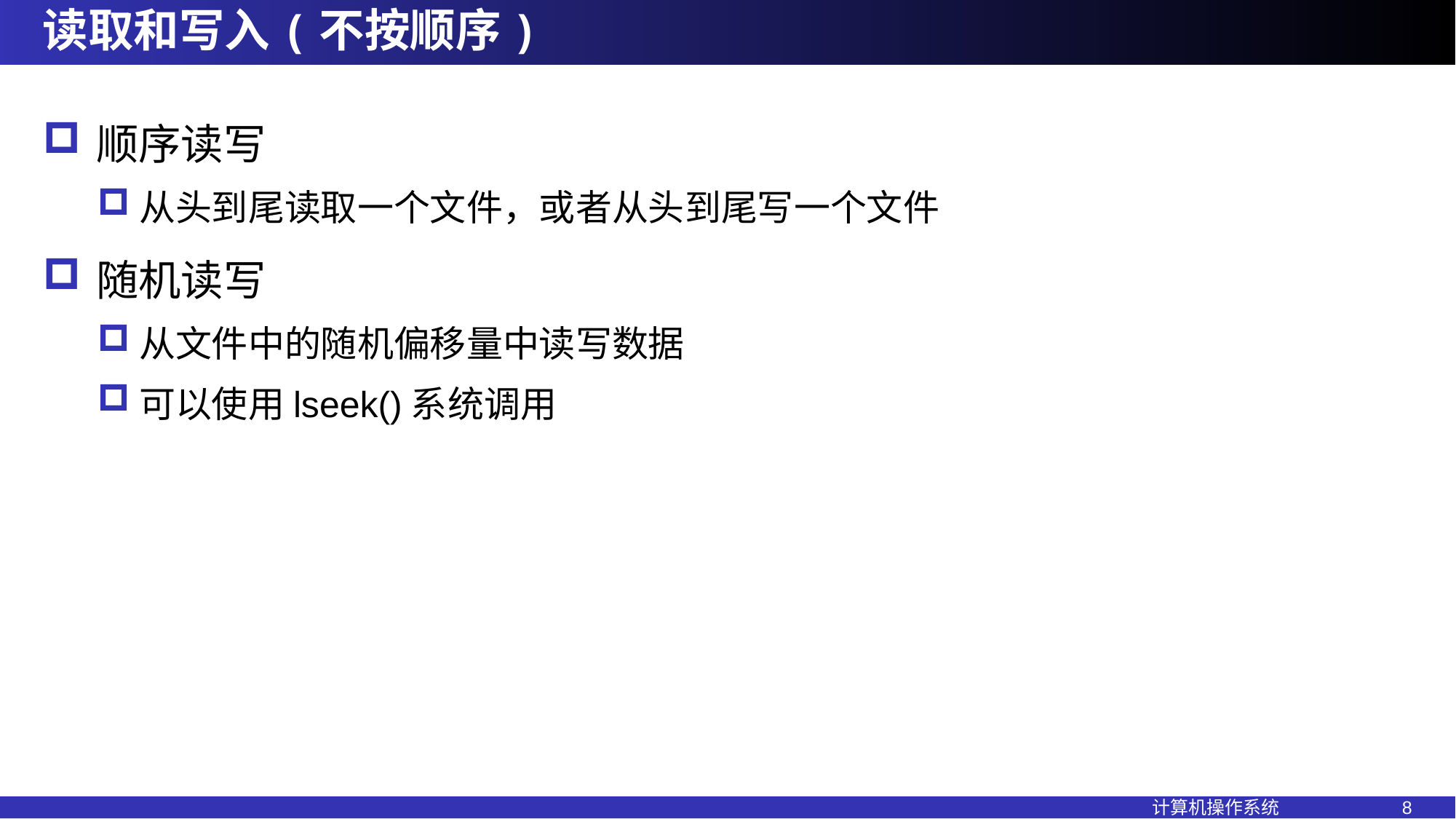

# 读取和写入(不按顺序)
顺序读写
从头到尾读取一个文件，或者从头到尾写一个文件
随机读写
从文件中的随机偏移量中读写数据
可以使用lseek()系统调用
计算机操作系统                     8